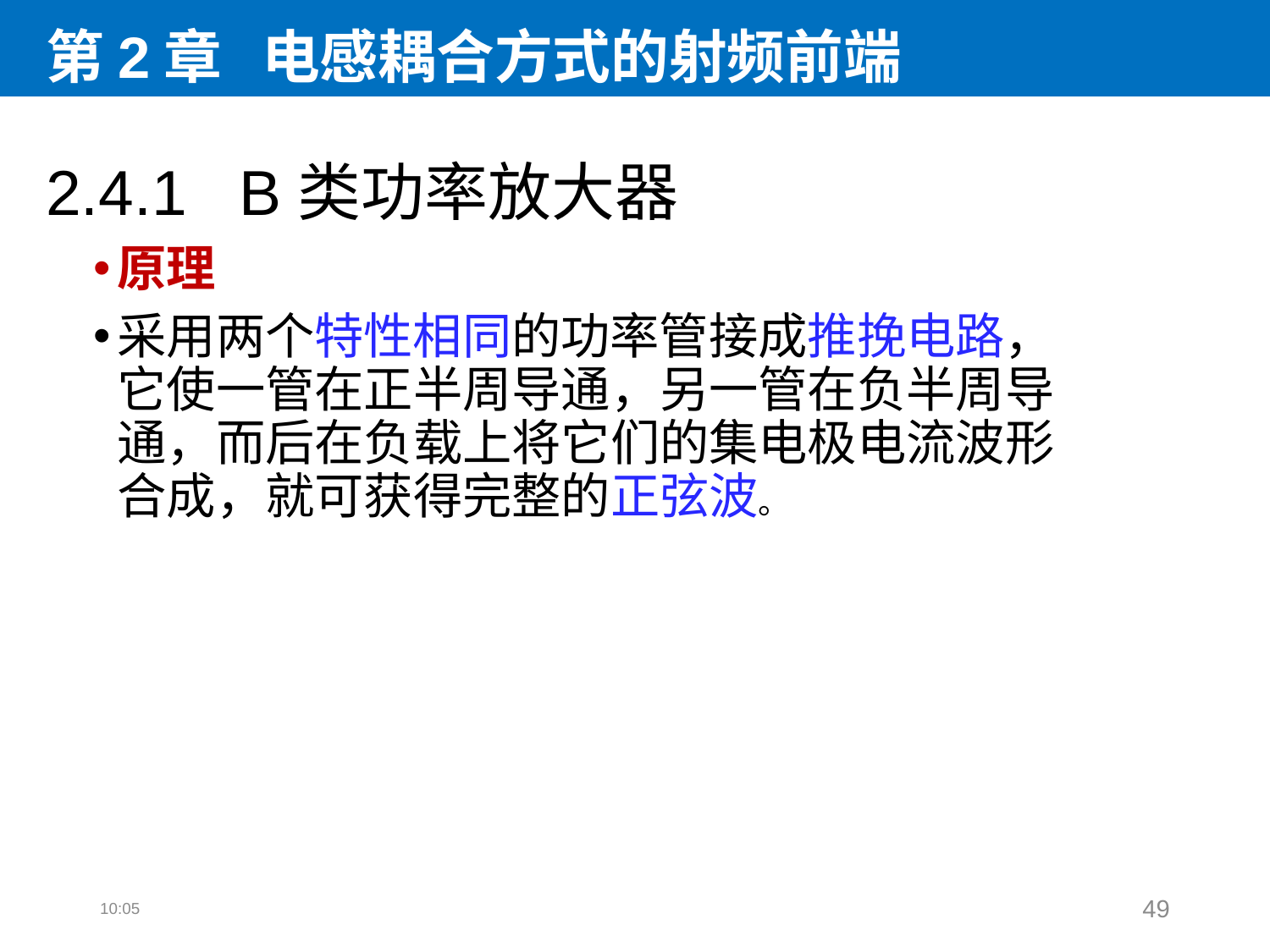

# 第2章   电感耦合方式的射频前端
2.4.1   B类功率放大器
原理
采用两个特性相同的功率管接成推挽电路，它使一管在正半周导通，另一管在负半周导通，而后在负载上将它们的集电极电流波形合成，就可获得完整的正弦波。

10:05
49